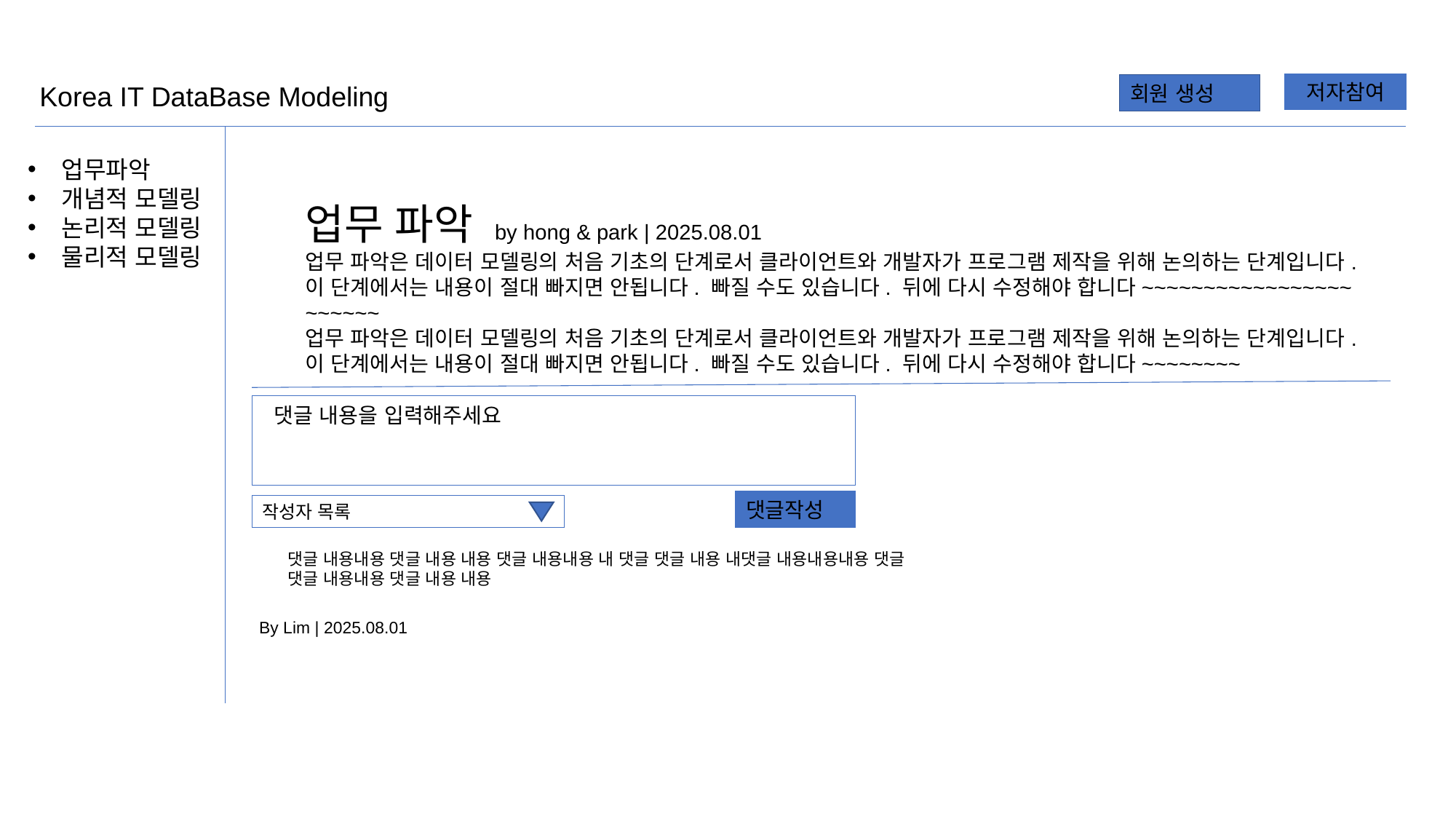

Korea IT DataBase Modeling
 저자참여
회원 생성
업무파악
개념적 모델링
논리적 모델링
물리적 모델링
업무 파악 by hong & park | 2025.08.01
업무 파악은 데이터 모델링의 처음 기초의 단계로서 클라이언트와 개발자가 프로그램 제작을 위해 논의하는 단계입니다.
이 단계에서는 내용이 절대 빠지면 안됩니다. 빠질 수도 있습니다. 뒤에 다시 수정해야 합니다~~~~~~~~~~~~~~~~~
~~~~~~
업무 파악은 데이터 모델링의 처음 기초의 단계로서 클라이언트와 개발자가 프로그램 제작을 위해 논의하는 단계입니다.
이 단계에서는 내용이 절대 빠지면 안됩니다. 빠질 수도 있습니다. 뒤에 다시 수정해야 합니다~~~~~~~~

댓글 내용을 입력해주세요
댓글작성
작성자 목록

댓글 내용내용 댓글 내용 내용 댓글 내용내용 내 댓글 댓글 내용 내댓글 내용내용내용 댓글
댓글 내용내용 댓글 내용 내용
By Lim | 2025.08.01